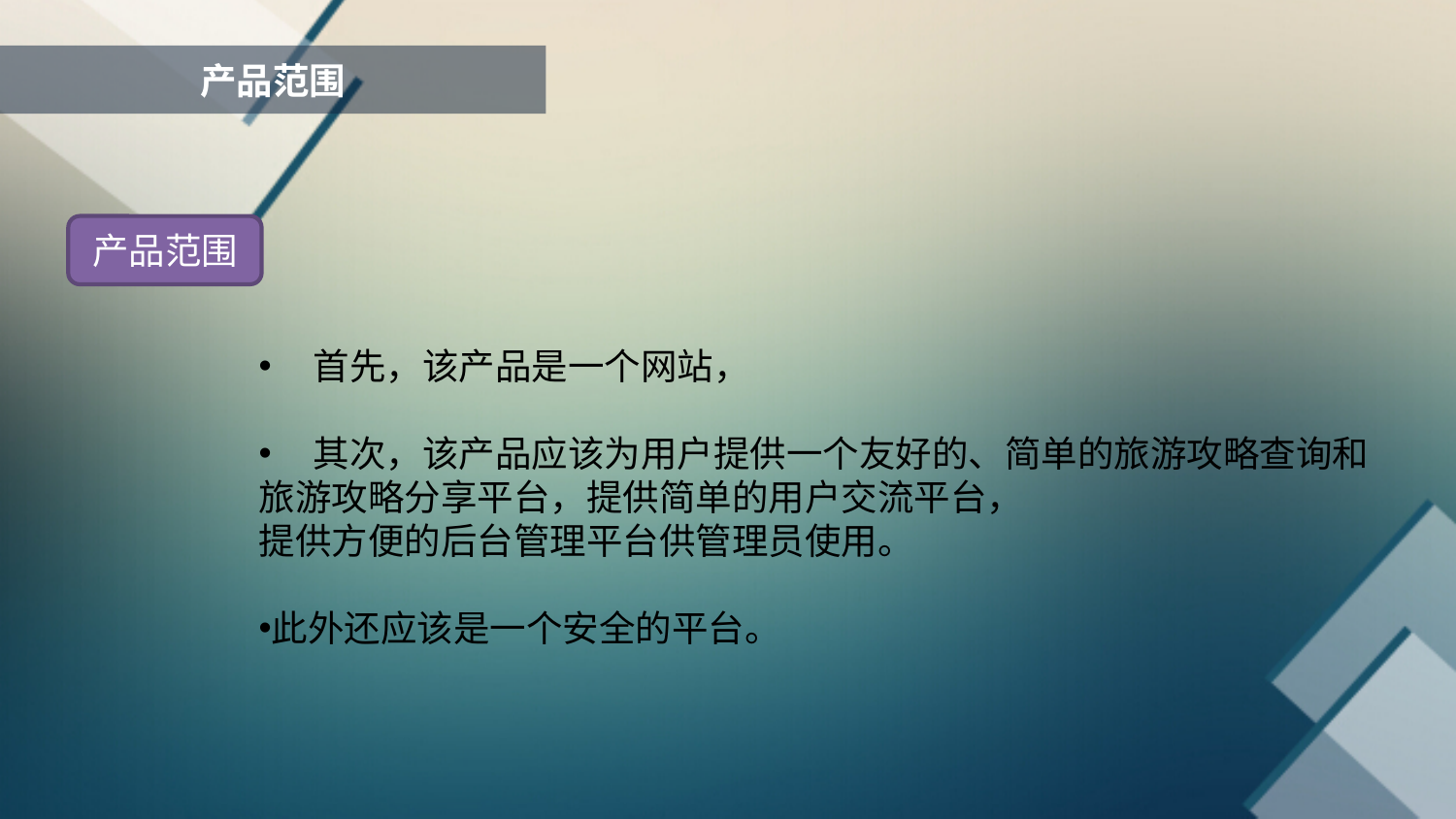

产品范围

产品范围
首先，该产品是一个网站，

其次，该产品应该为用户提供一个友好的、简单的旅游攻略查询和
旅游攻略分享平台，提供简单的用户交流平台，
提供方便的后台管理平台供管理员使用。

此外还应该是一个安全的平台。